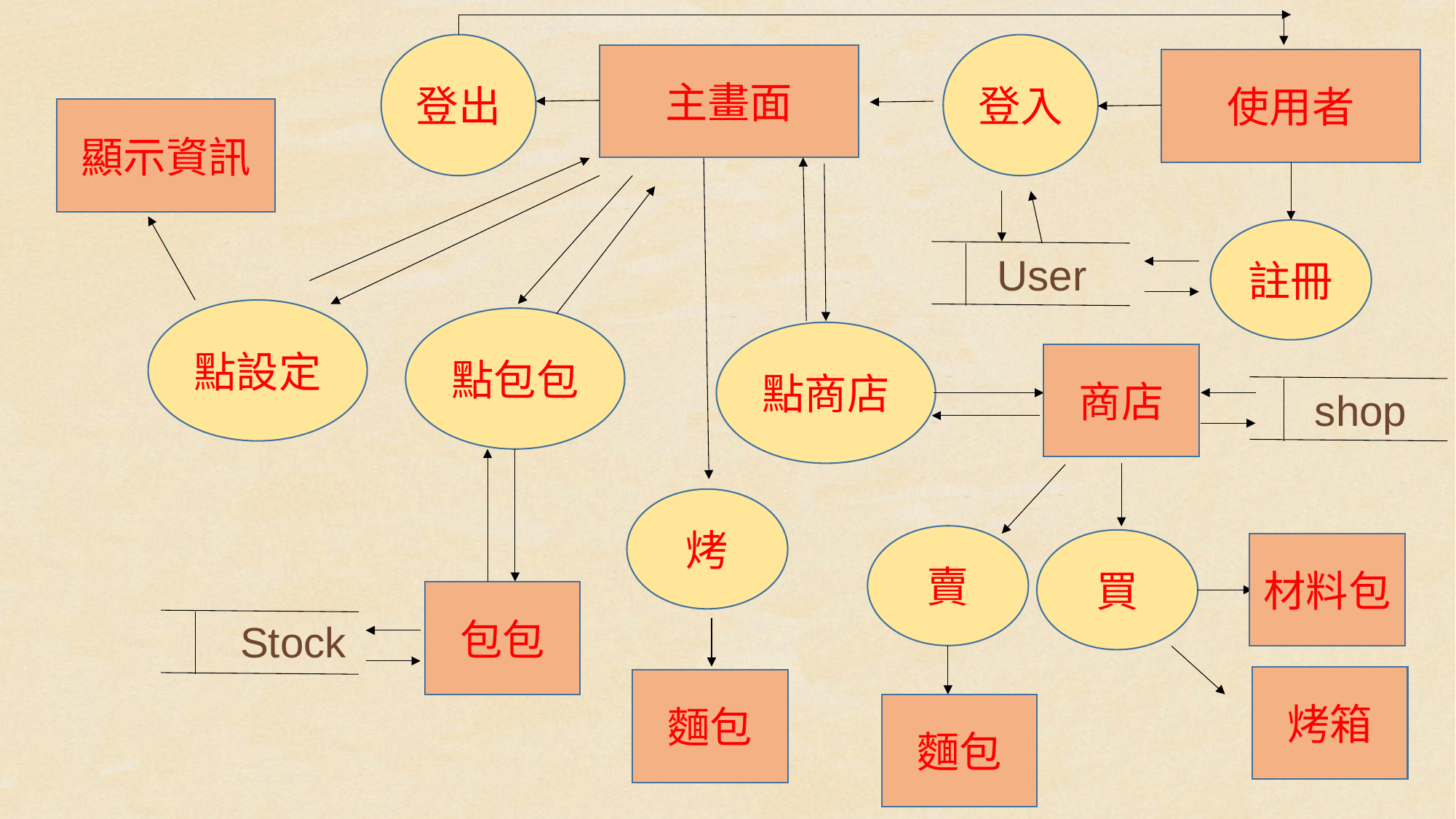

登出
登入
主畫面
使用者
顯示資訊
註冊
User
點設定
點包包
點商店
商店
shop
烤
賣
買
材料包
包包
Stock
烤箱
麵包
麵包